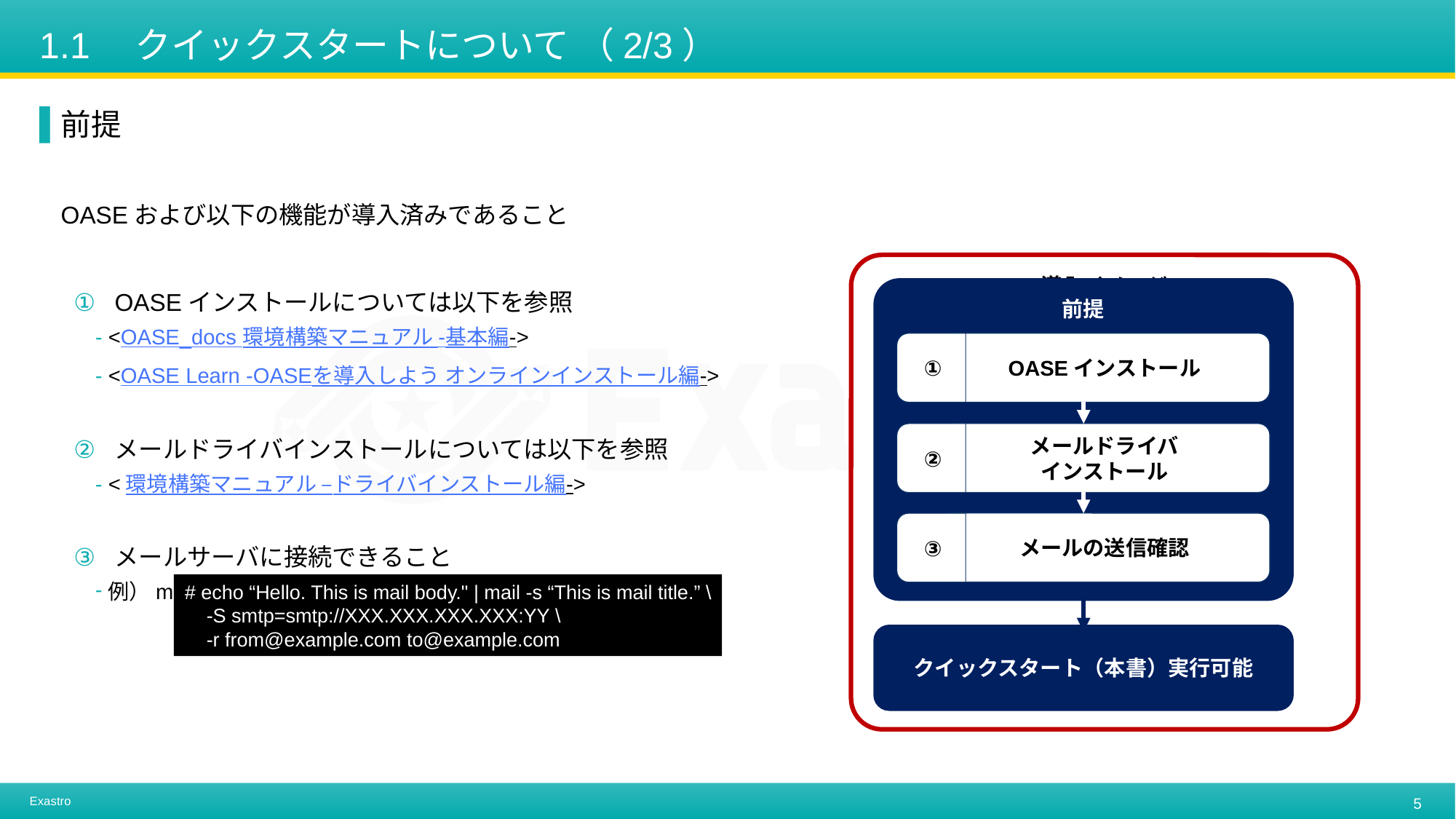

# 1.1　クイックスタートについて （2/3）
前提

OASEおよび以下の機能が導入済みであること

OASEインストールについては以下を参照
<OASE_docs 環境構築マニュアル -基本編->
<OASE Learn -OASEを導入しよう オンラインインストール編->

メールドライバインストールについては以下を参照
<環境構築マニュアル –ドライバインストール編->

メールサーバに接続できること
例）mailx によるメール送信の確認

導入イメージ
前提
①
OASEインストール
②
メールドライバ
インストール
③
メールの送信確認
# echo “Hello. This is mail body." | mail -s “This is mail title.” \
    -S smtp=smtp://XXX.XXX.XXX.XXX:YY \
    -r from@example.com to@example.com
クイックスタート（本書）実行可能